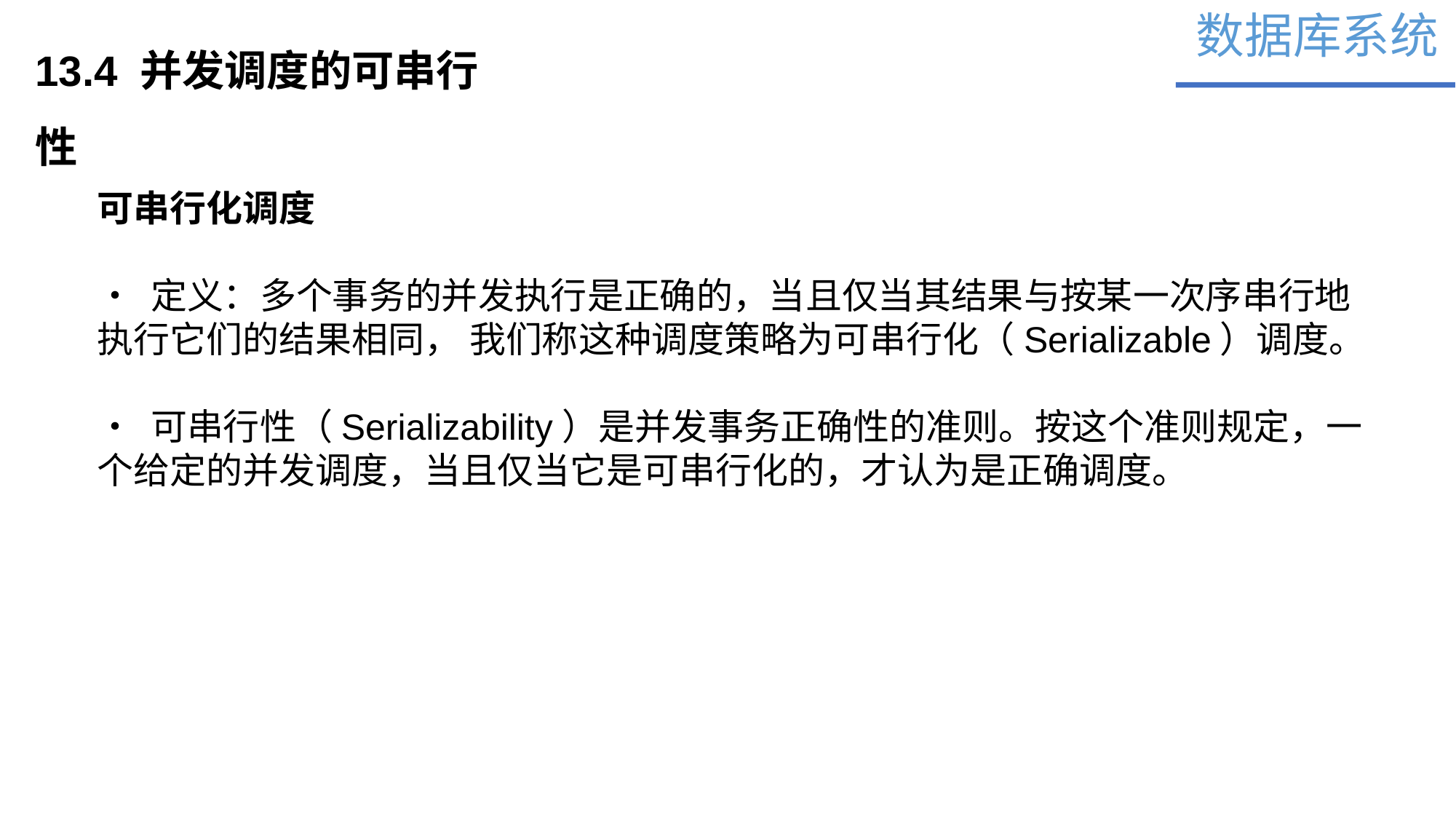

数据库系统
13.4 并发调度的可串行性

可串行化调度

• 定义：多个事务的并发执行是正确的，当且仅当其结果与按某一次序串行地执行它们的结果相同， 我们称这种调度策略为可串行化（Serializable）调度。

• 可串行性（Serializability）是并发事务正确性的准则。按这个准则规定，一个给定的并发调度，当且仅当它是可串行化的，才认为是正确调度。